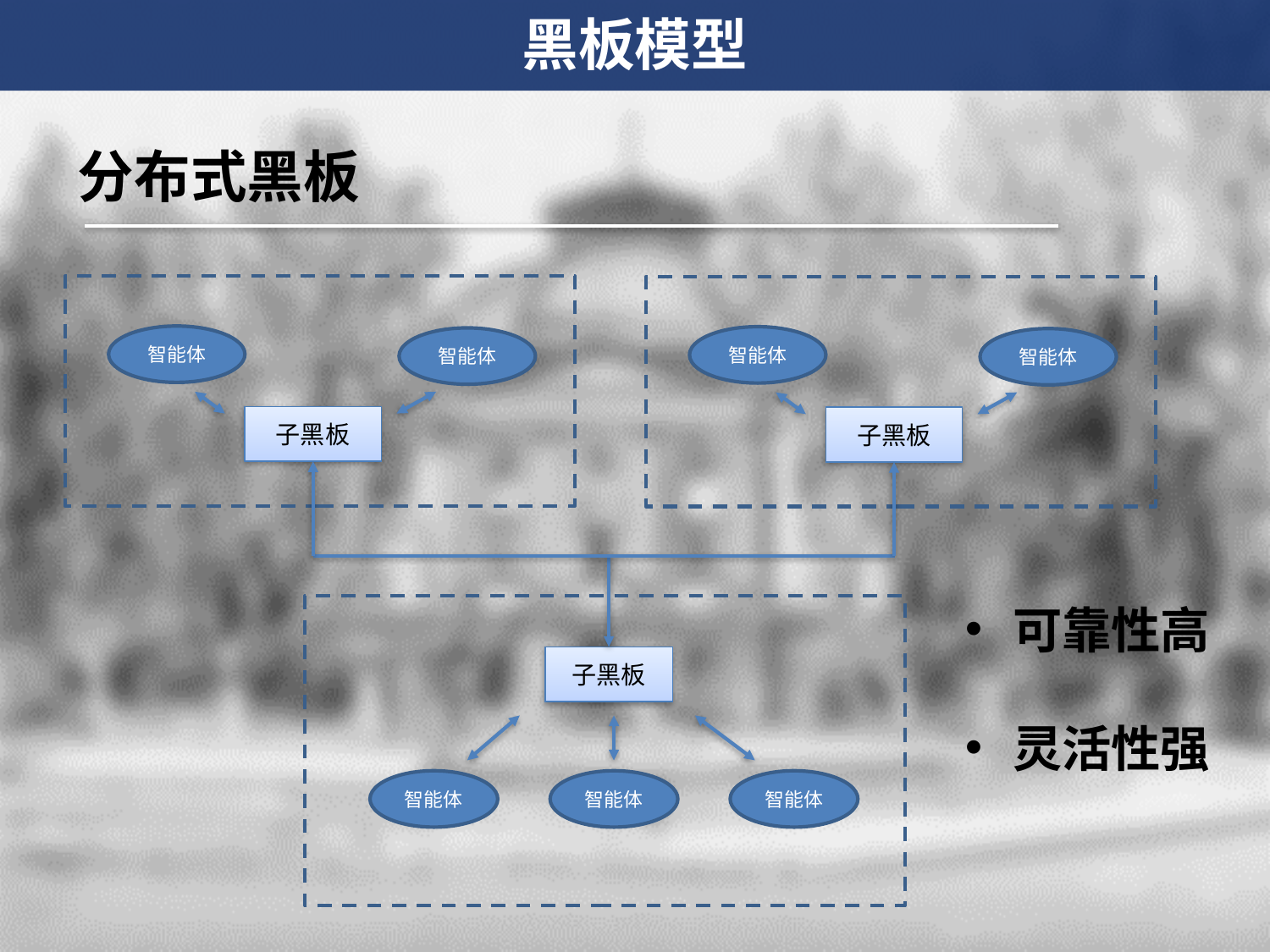

黑板模型
分布式黑板

智能体
智能体
智能体
智能体
子黑板
子黑板
可靠性高

灵活性强

子黑板
智能体
智能体
智能体